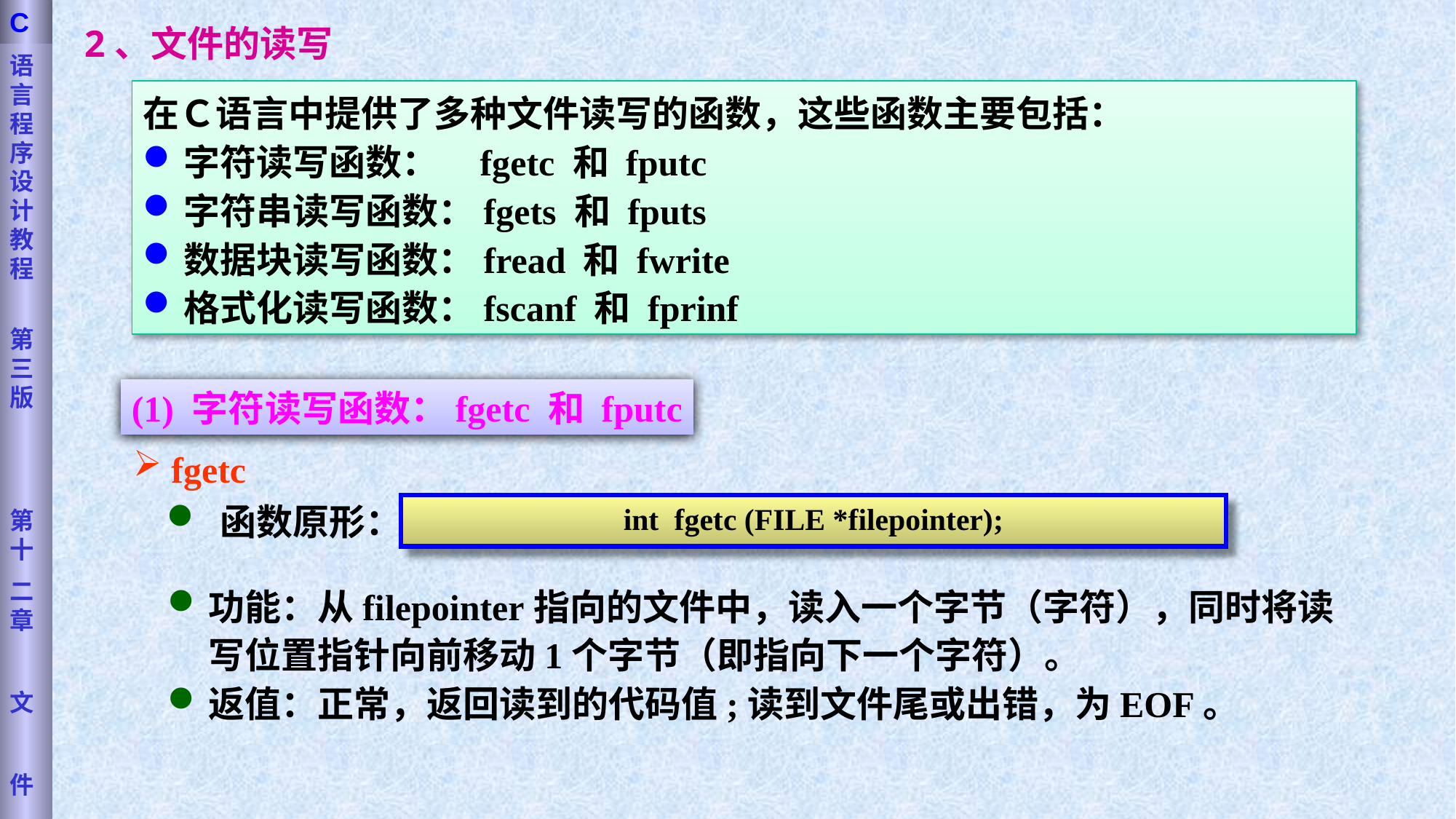

语言程序设计教程
第三版

第十
二章

文

件
C
2、文件的读写
在Ｃ语言中提供了多种文件读写的函数，这些函数主要包括：
字符读写函数：    fgetc 和 fputc
字符串读写函数：fgets 和 fputs
数据块读写函数：fread 和 fwrite
格式化读写函数：fscanf 和 fprinf
(1) 字符读写函数：fgetc 和 fputc
 fgetc
 函数原形：
int  fgetc (FILE *filepointer);
功能：从filepointer指向的文件中，读入一个字节（字符），同时将读写位置指针向前移动1个字节（即指向下一个字符）。
返值：正常，返回读到的代码值;读到文件尾或出错，为EOF。